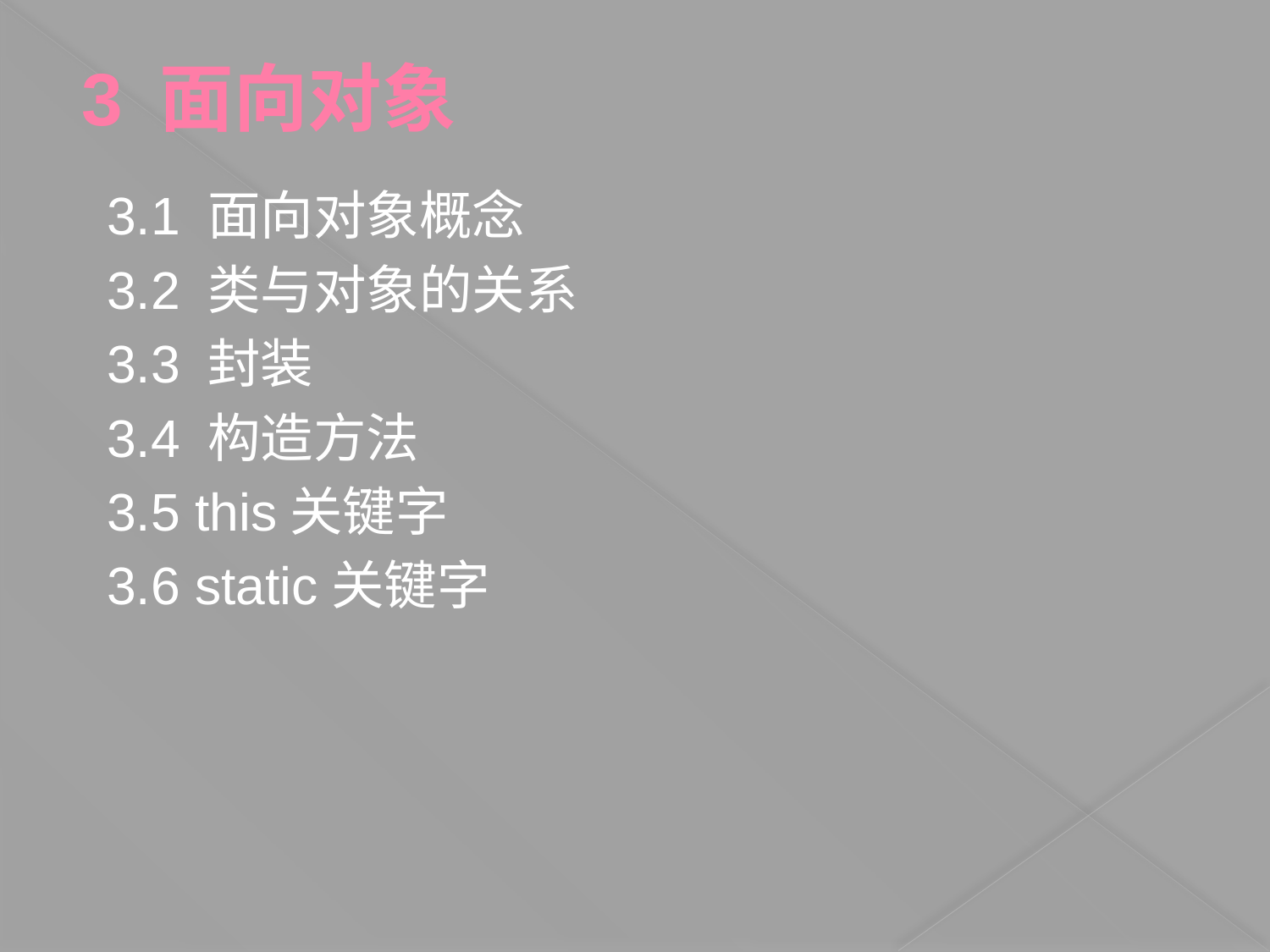

3 面向对象
# 3.1 面向对象概念
3.2 类与对象的关系
3.3 封装
3.4 构造方法
3.5 this关键字
3.6 static关键字